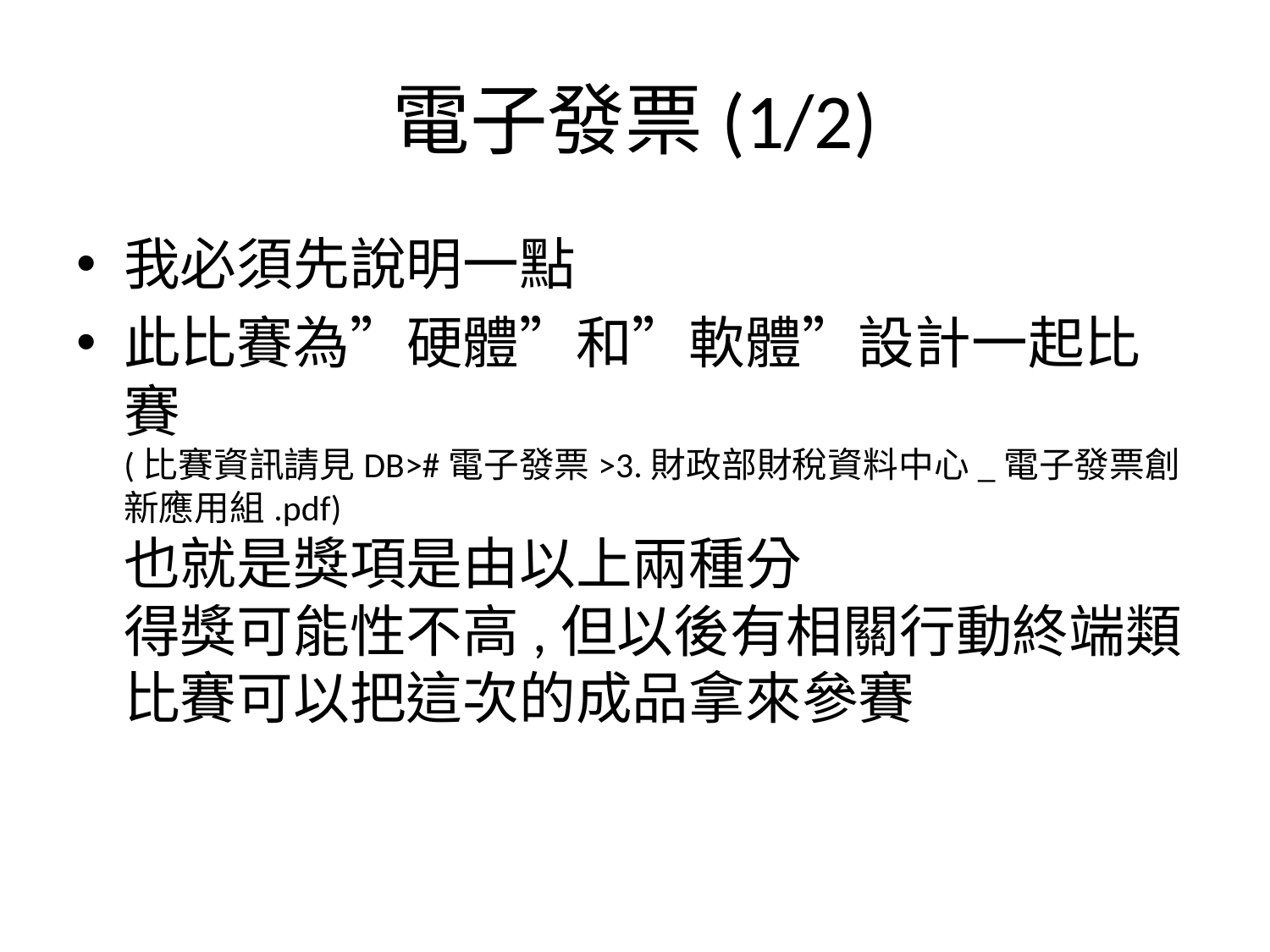

# 電子發票(1/2)
我必須先說明一點
此比賽為”硬體”和”軟體”設計一起比賽
(比賽資訊請見DB>#電子發票>3.財政部財稅資料中心_電子發票創新應用組.pdf)
也就是獎項是由以上兩種分
得獎可能性不高,但以後有相關行動終端類比賽可以把這次的成品拿來參賽